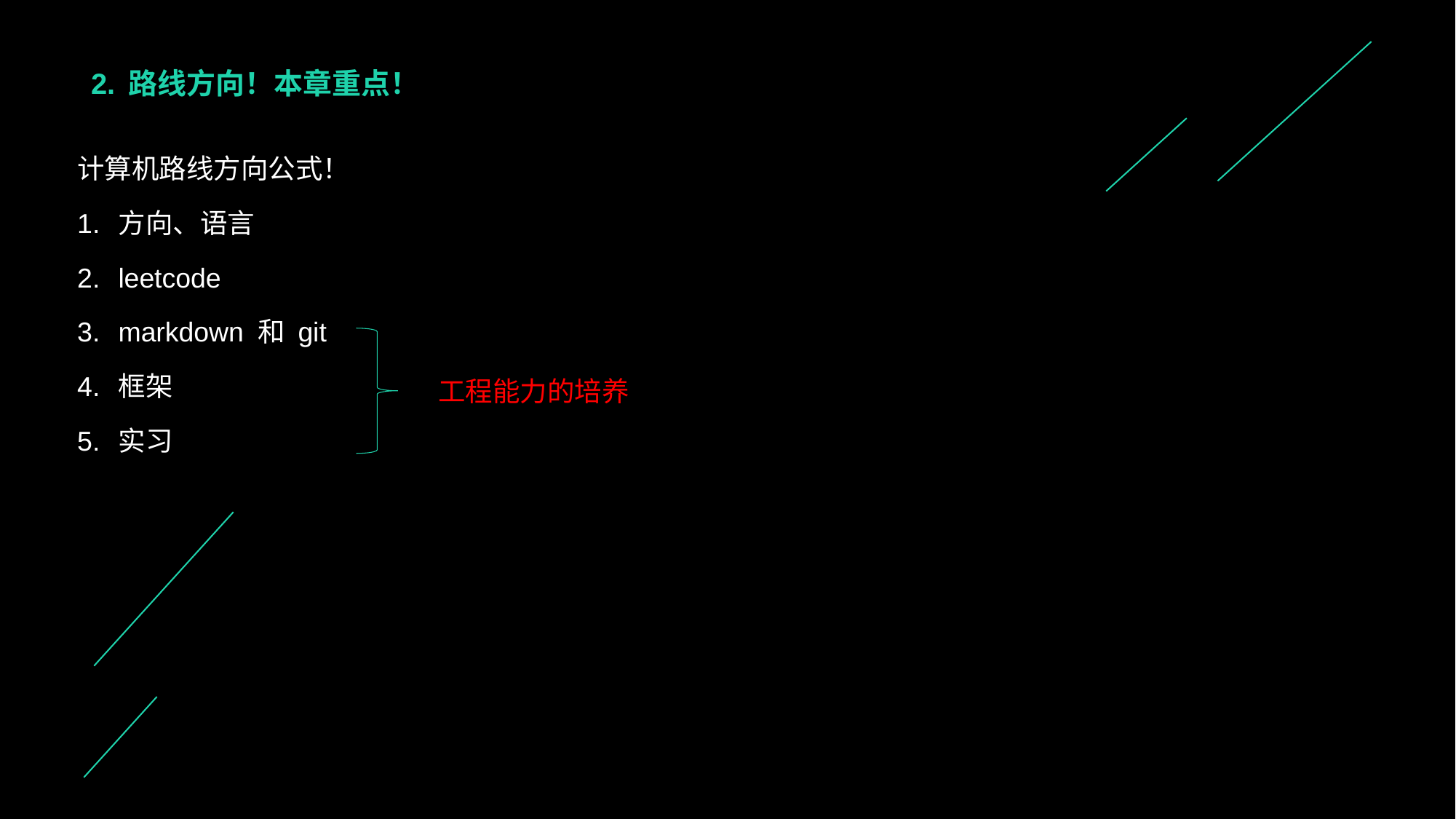

# 2. 路线方向！本章重点！
计算机路线方向公式！
方向、语言
leetcode
markdown 和 git
框架
实习

工程能力的培养